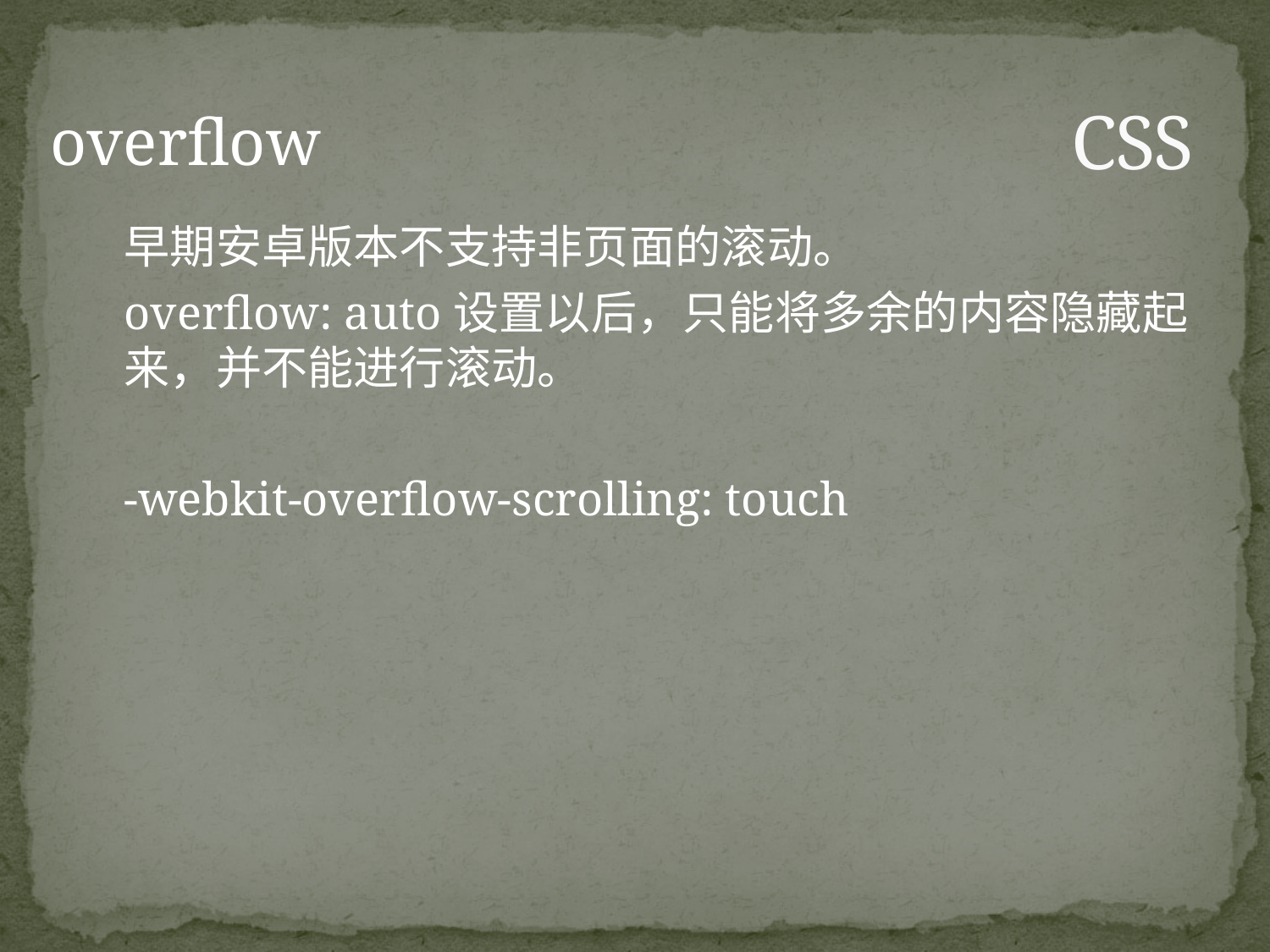

# CSS
overflow
早期安卓版本不支持非页面的滚动。
overflow: auto设置以后，只能将多余的内容隐藏起来，并不能进行滚动。

-webkit-overflow-scrolling: touch